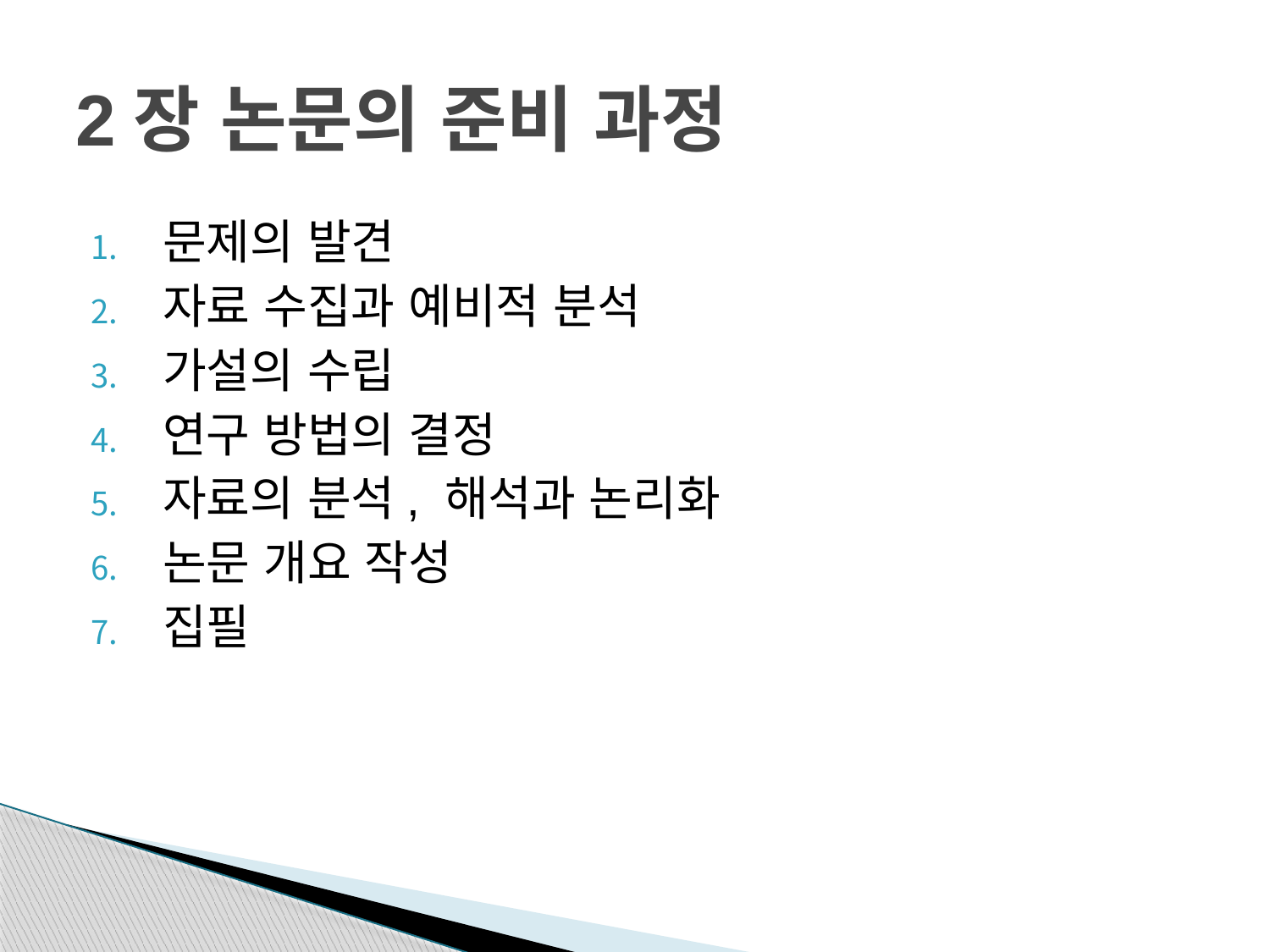

# 2장 논문의 준비 과정
문제의 발견
자료 수집과 예비적 분석
가설의 수립
연구 방법의 결정
자료의 분석, 해석과 논리화
논문 개요 작성
집필